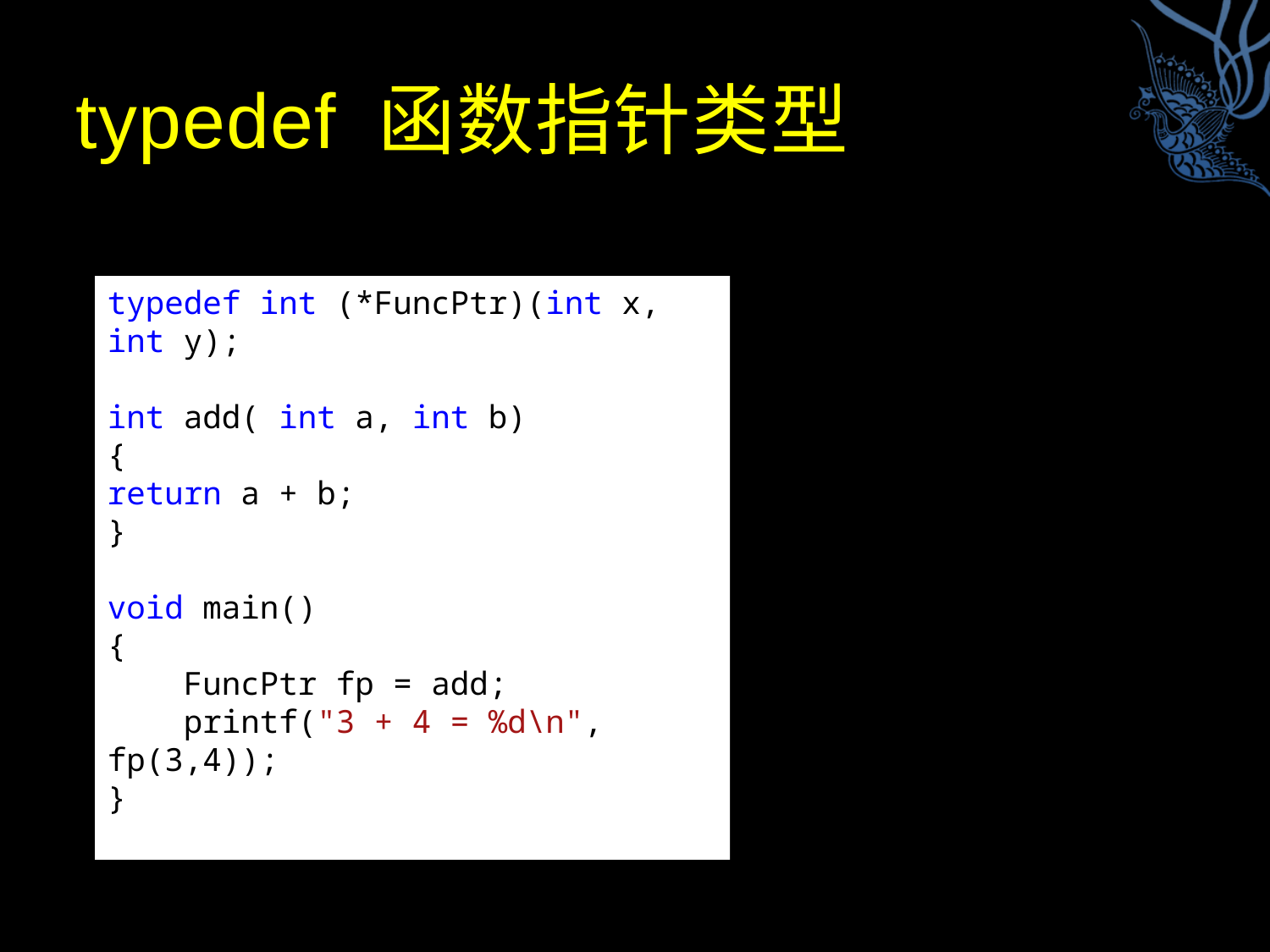

# typedef 函数指针类型
typedef int (*FuncPtr)(int x, int y);

int add( int a, int b)
{
return a + b;
}

void main()
{
    FuncPtr fp = add;
    printf("3 + 4 = %d\n", fp(3,4));
}